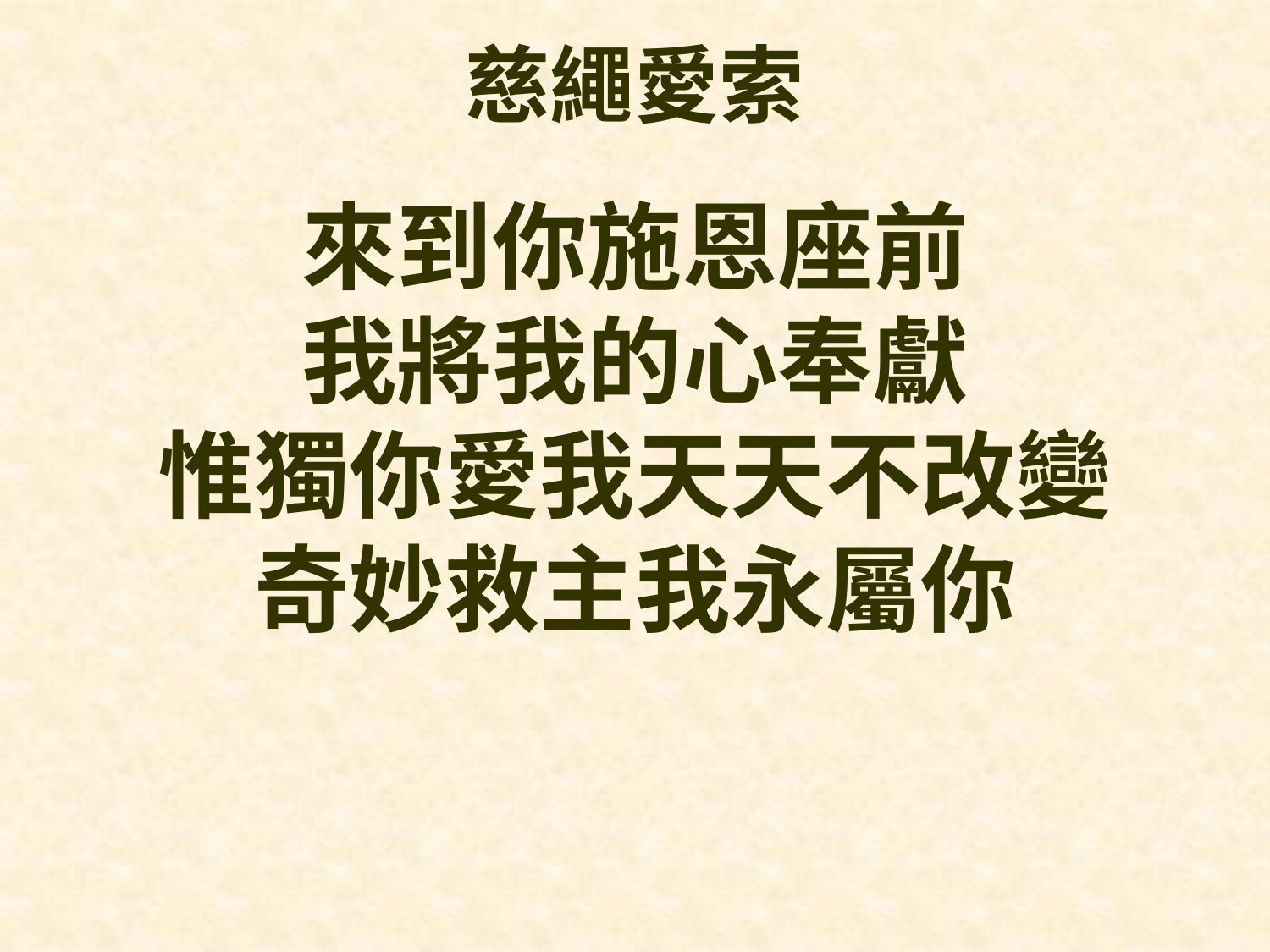

慈繩愛索
來到你施恩座前
我將我的心奉獻
惟獨你愛我天天不改變
奇妙救主我永屬你